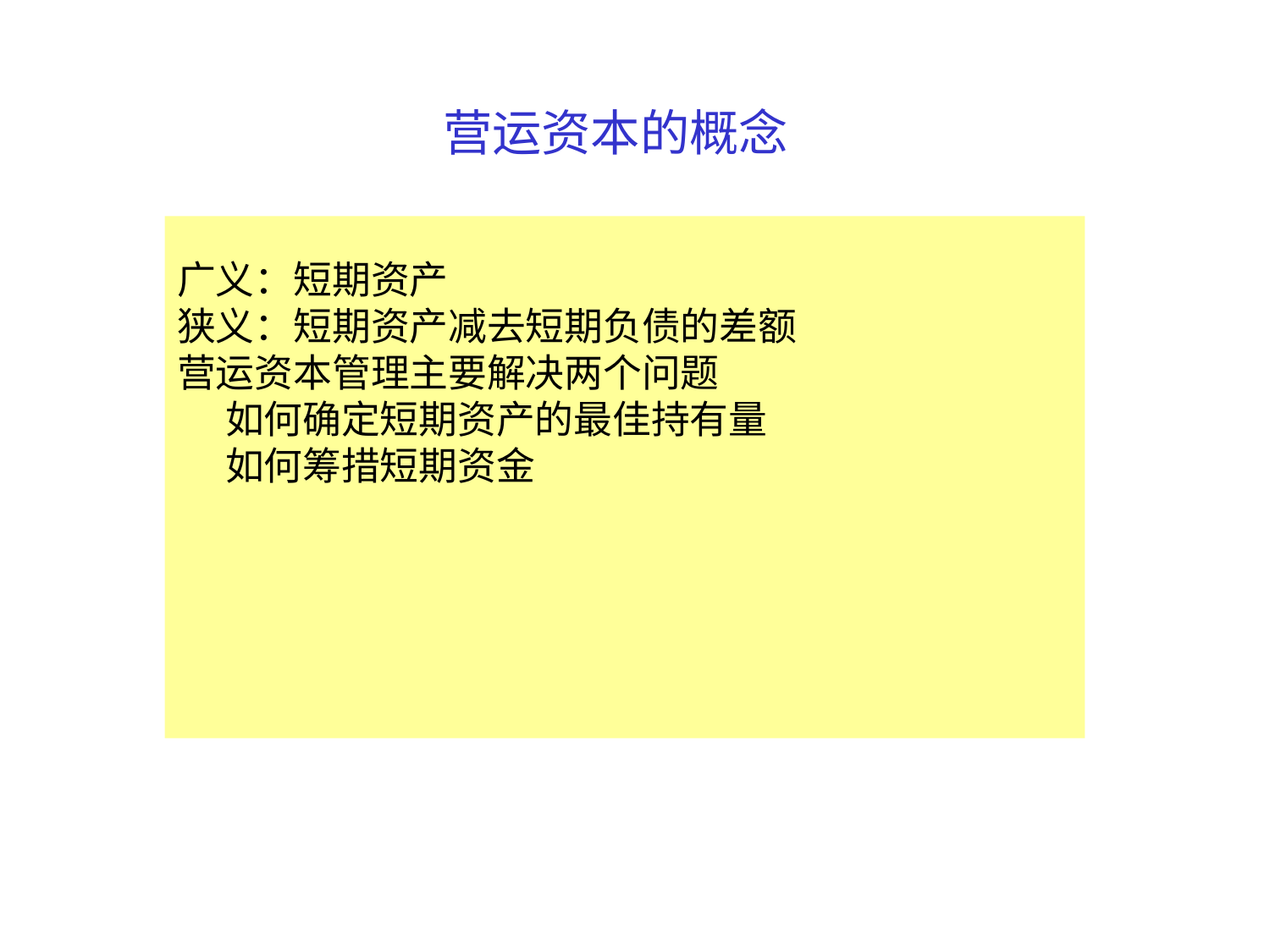

营运资本的概念

广义：短期资产
狭义：短期资产减去短期负债的差额
营运资本管理主要解决两个问题
如何确定短期资产的最佳持有量
如何筹措短期资金